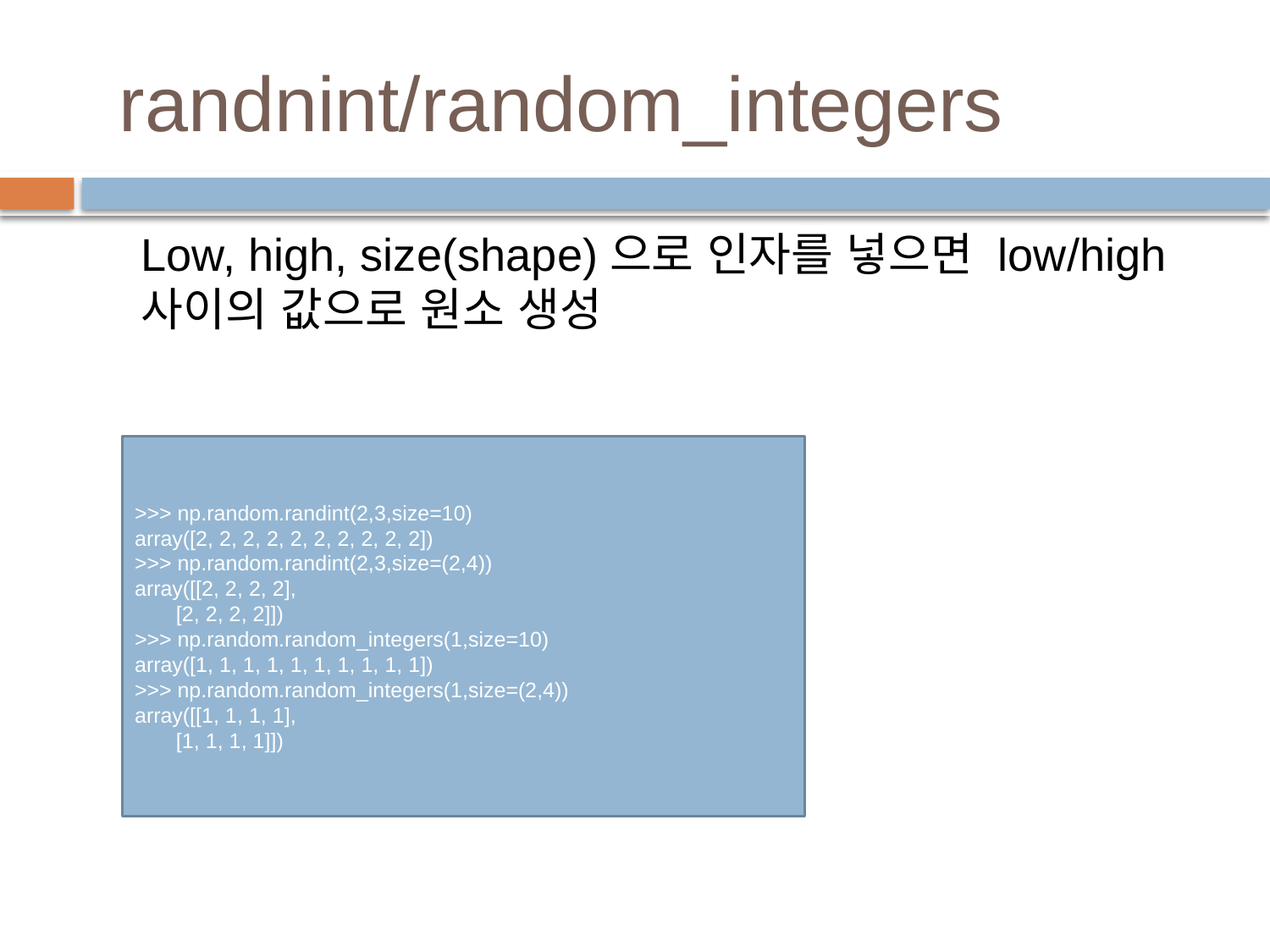

# randnint/random_integers
Low, high, size(shape)으로 인자를 넣으면 low/high 사이의 값으로 원소 생성
>>> np.random.randint(2,3,size=10)
array([2, 2, 2, 2, 2, 2, 2, 2, 2, 2])
>>> np.random.randint(2,3,size=(2,4))
array([[2, 2, 2, 2],
       [2, 2, 2, 2]])
>>> np.random.random_integers(1,size=10)
array([1, 1, 1, 1, 1, 1, 1, 1, 1, 1])
>>> np.random.random_integers(1,size=(2,4))
array([[1, 1, 1, 1],
       [1, 1, 1, 1]])